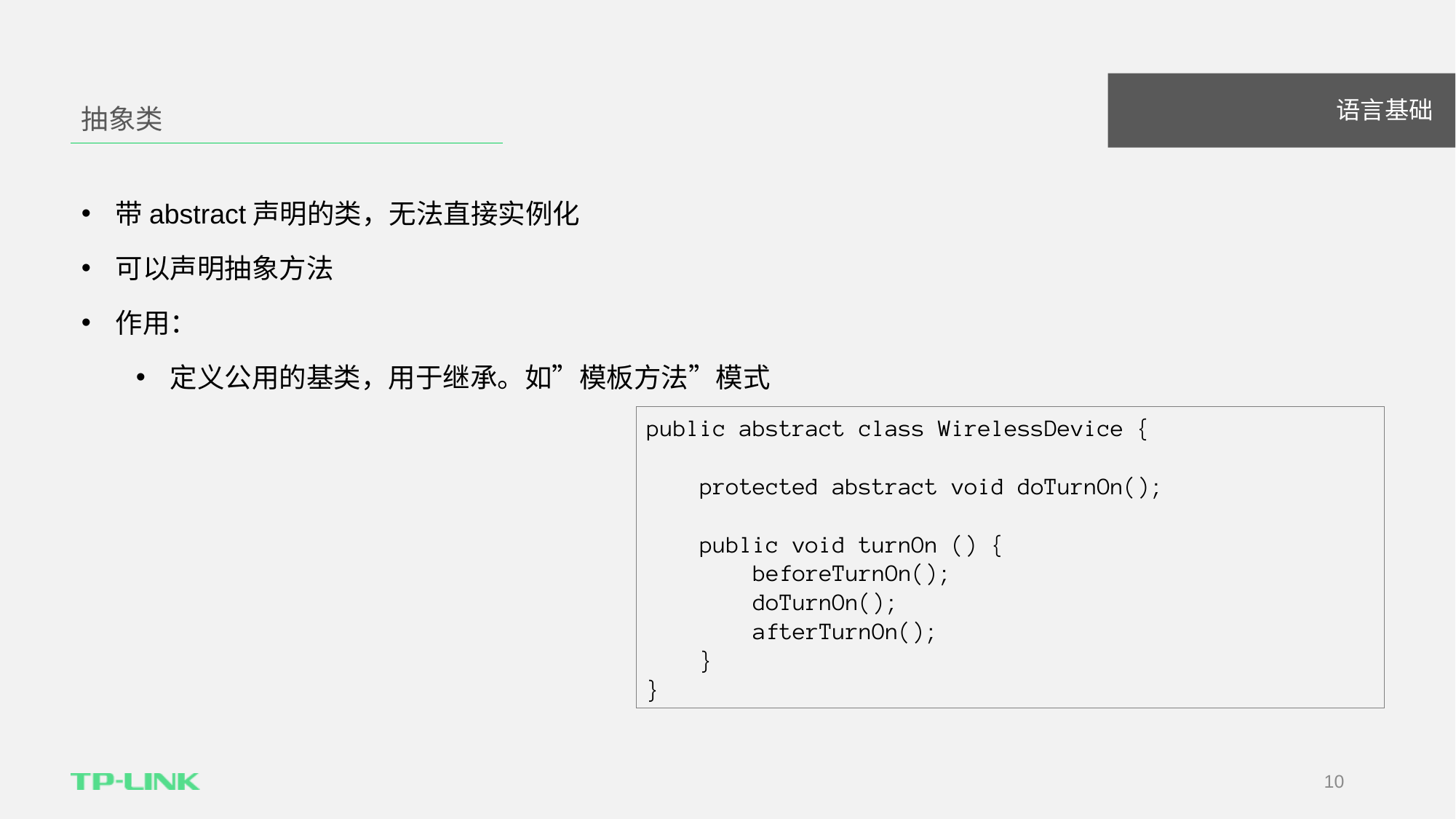

语言基础
# 抽象类
带abstract声明的类，无法直接实例化
可以声明抽象方法
作用：
定义公用的基类，用于继承。如”模板方法”模式

public abstract class WirelessDevice {

    protected abstract void doTurnOn();

    public void turnOn () {
        beforeTurnOn();
        doTurnOn();
        afterTurnOn();
    }
}
10